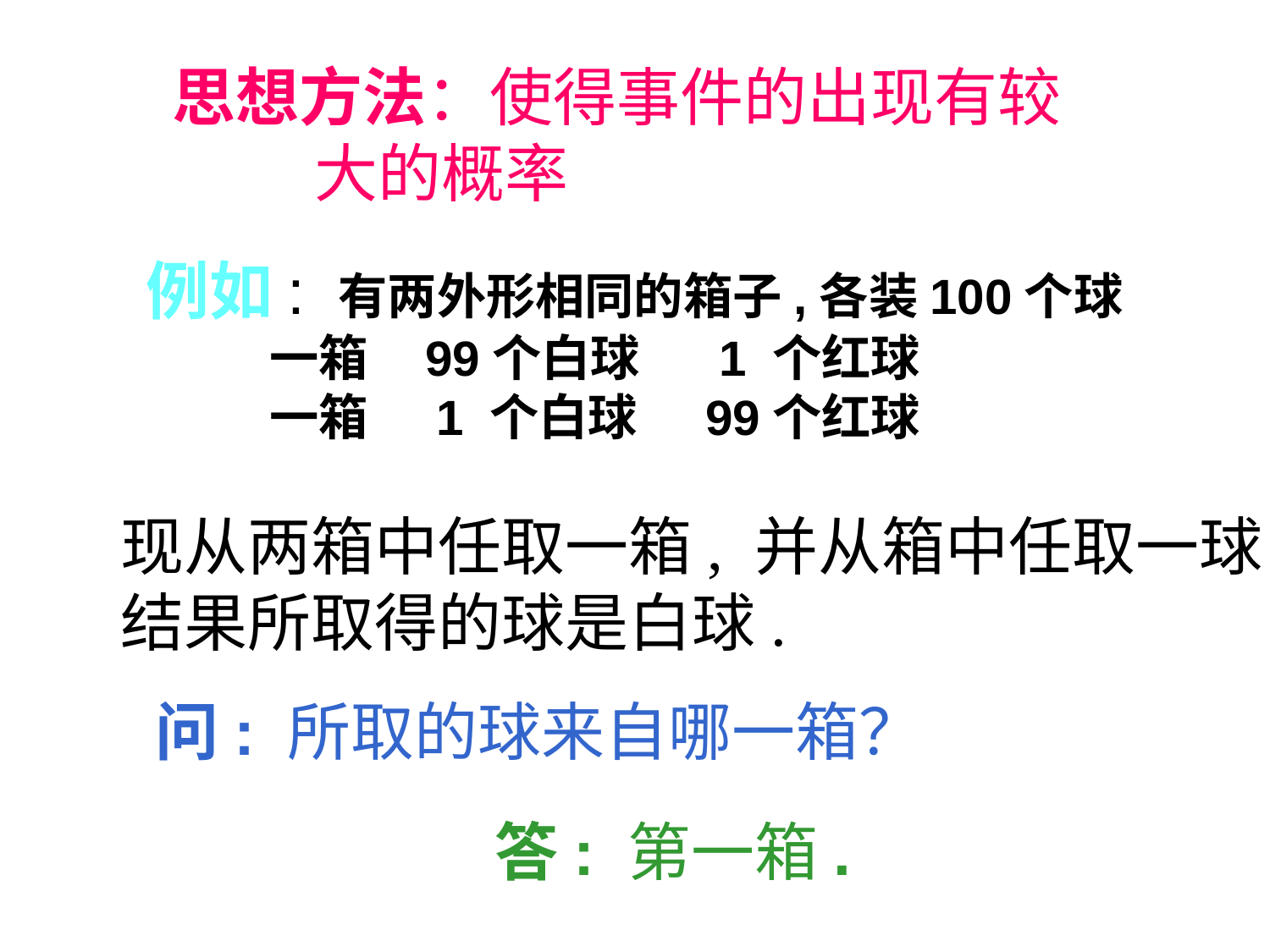

思想方法：使得事件的出现有较
           大的概率
例如: 有两外形相同的箱子,各装100个球
          一箱    99个白球      1 个红球
          一箱     1 个白球     99个红球
现从两箱中任取一箱, 并从箱中任取一球,
结果所取得的球是白球.
问: 所取的球来自哪一箱？
答: 第一箱.